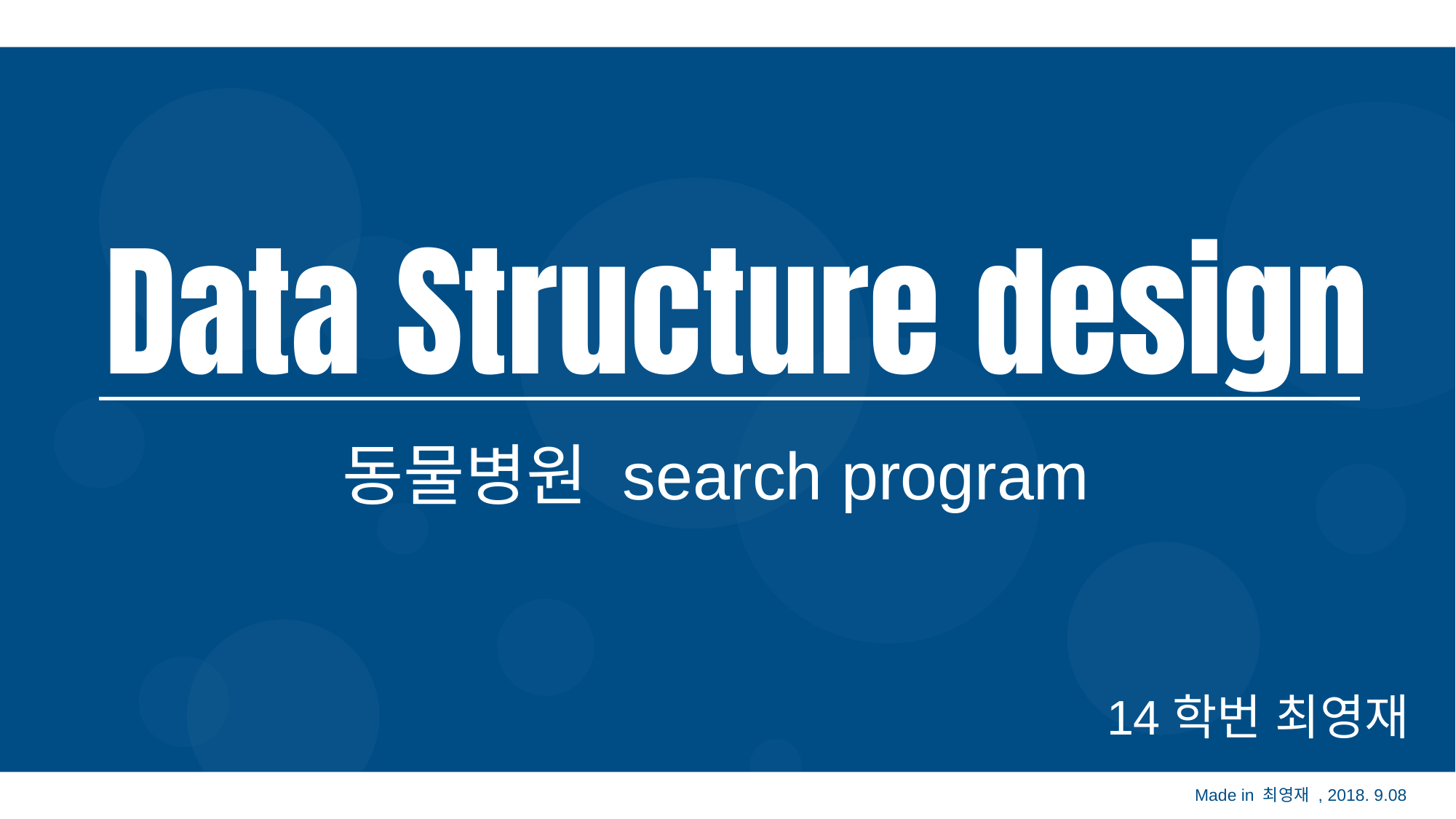

Data Structure design

동물병원 search program

14학번 최영재

Made in 최영재 , 2018. 9.08